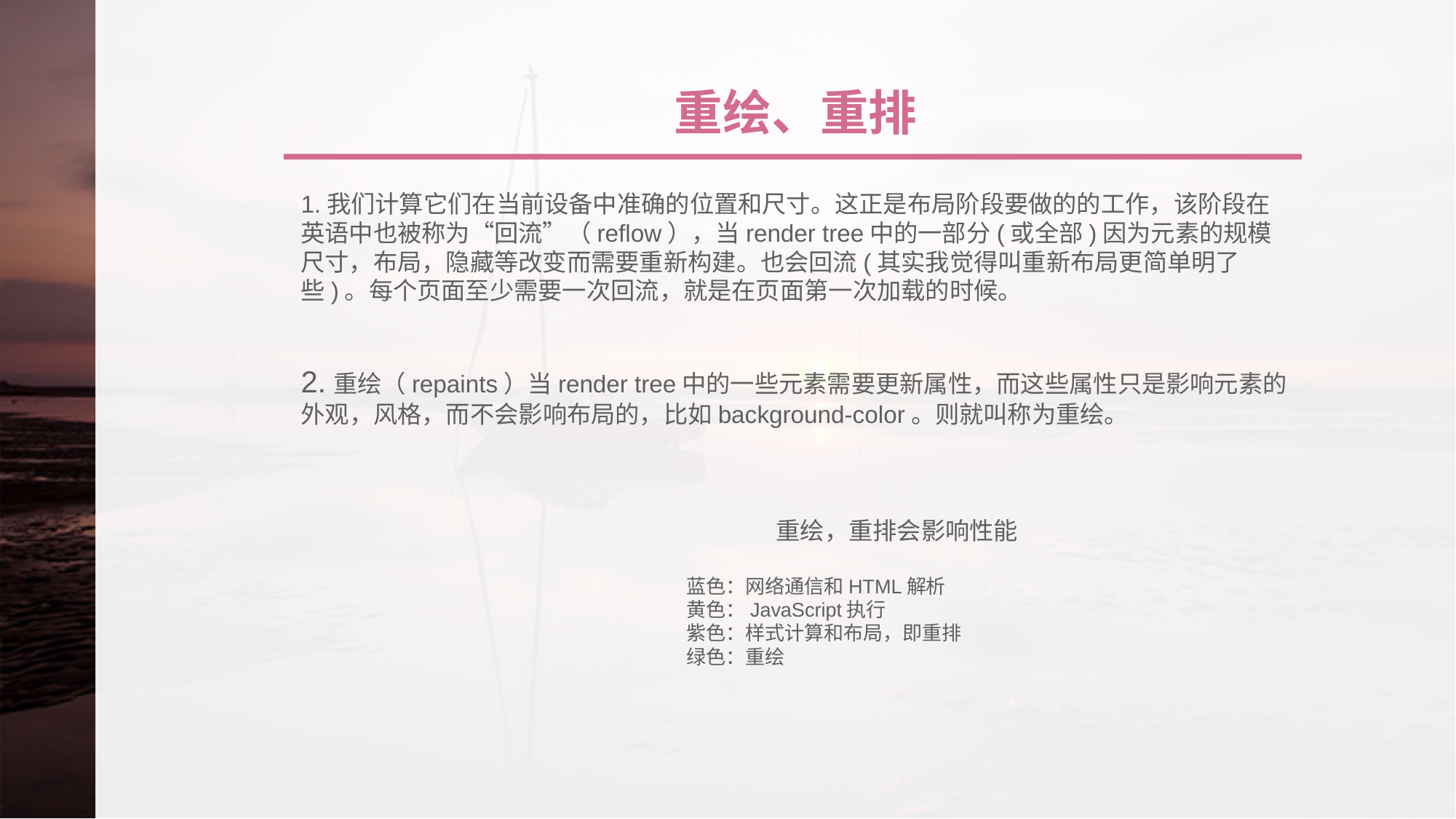

重绘、重排

1.我们计算它们在当前设备中准确的位置和尺寸。这正是布局阶段要做的的工作，该阶段在英语中也被称为“回流”（reflow），当render tree中的一部分(或全部)因为元素的规模尺寸，布局，隐藏等改变而需要重新构建。也会回流(其实我觉得叫重新布局更简单明了些)。每个页面至少需要一次回流，就是在页面第一次加载的时候。

2.重绘（repaints）当render tree中的一些元素需要更新属性，而这些属性只是影响元素的外观，风格，而不会影响布局的，比如background-color。则就叫称为重绘。

				      重绘，重排会影响性能

蓝色：网络通信和HTML解析
黄色：JavaScript执行
紫色：样式计算和布局，即重排
绿色：重绘